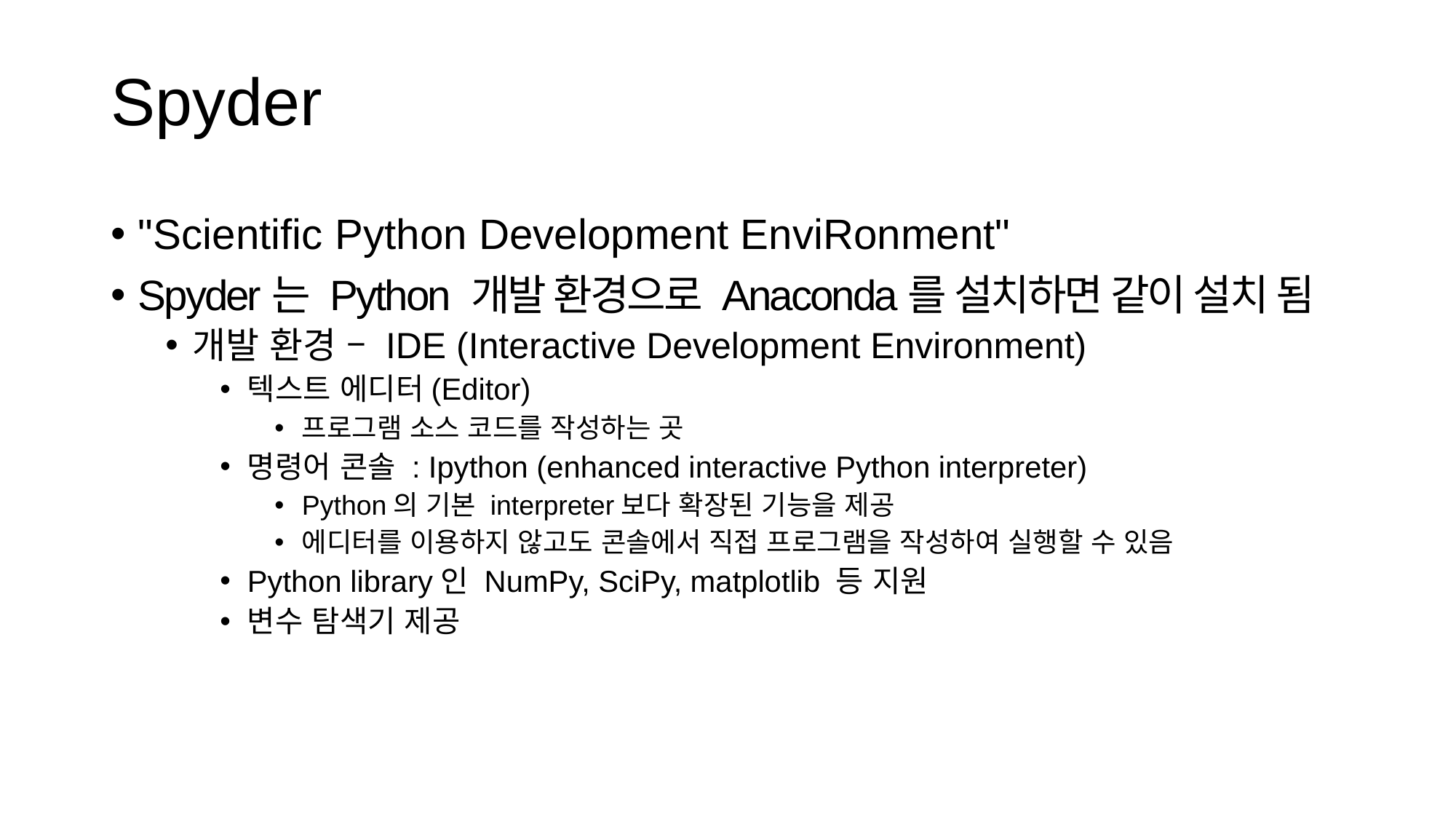

# Spyder
"Scientific Python Development EnviRonment"
Spyder는 Python 개발 환경으로 Anaconda를 설치하면 같이 설치 됨
개발 환경 – IDE (Interactive Development Environment)
텍스트 에디터(Editor)
프로그램 소스 코드를 작성하는 곳
명령어 콘솔 : Ipython (enhanced interactive Python interpreter)
Python의 기본 interpreter보다 확장된 기능을 제공
에디터를 이용하지 않고도 콘솔에서 직접 프로그램을 작성하여 실행할 수 있음
Python library인 NumPy, SciPy, matplotlib 등 지원
변수 탐색기 제공